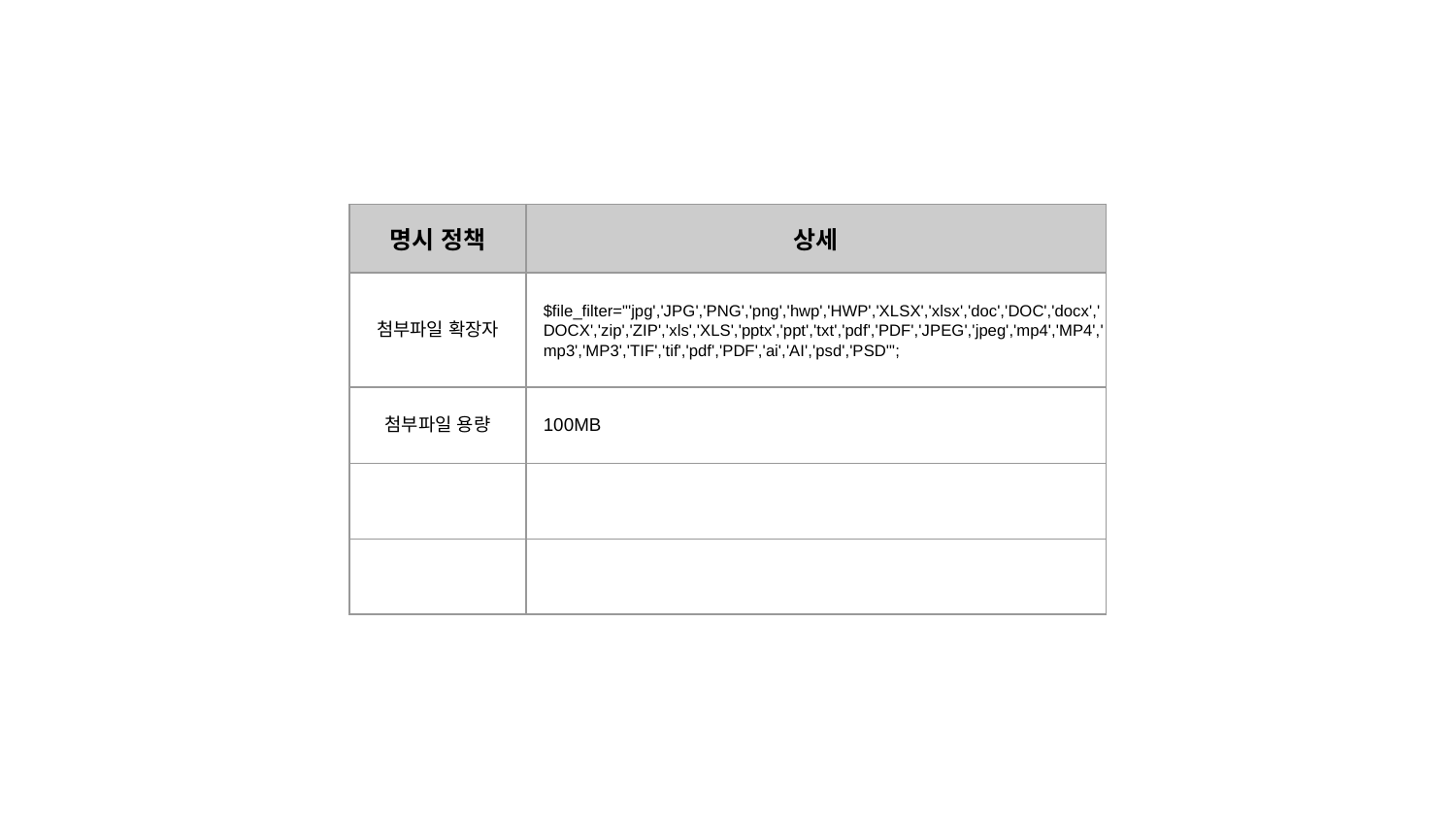

| 명시 정책 | 상세 |
| --- | --- |
| 첨부파일 확장자 | $file\_filter="'jpg','JPG','PNG','png','hwp','HWP','XLSX','xlsx','doc','DOC','docx','DOCX','zip','ZIP','xls','XLS','pptx','ppt','txt','pdf','PDF','JPEG','jpeg','mp4','MP4','mp3','MP3','TIF','tif','pdf','PDF','ai','AI','psd','PSD'"; |
| 첨부파일 용량 | 100MB |
|  |  |
|  |  |